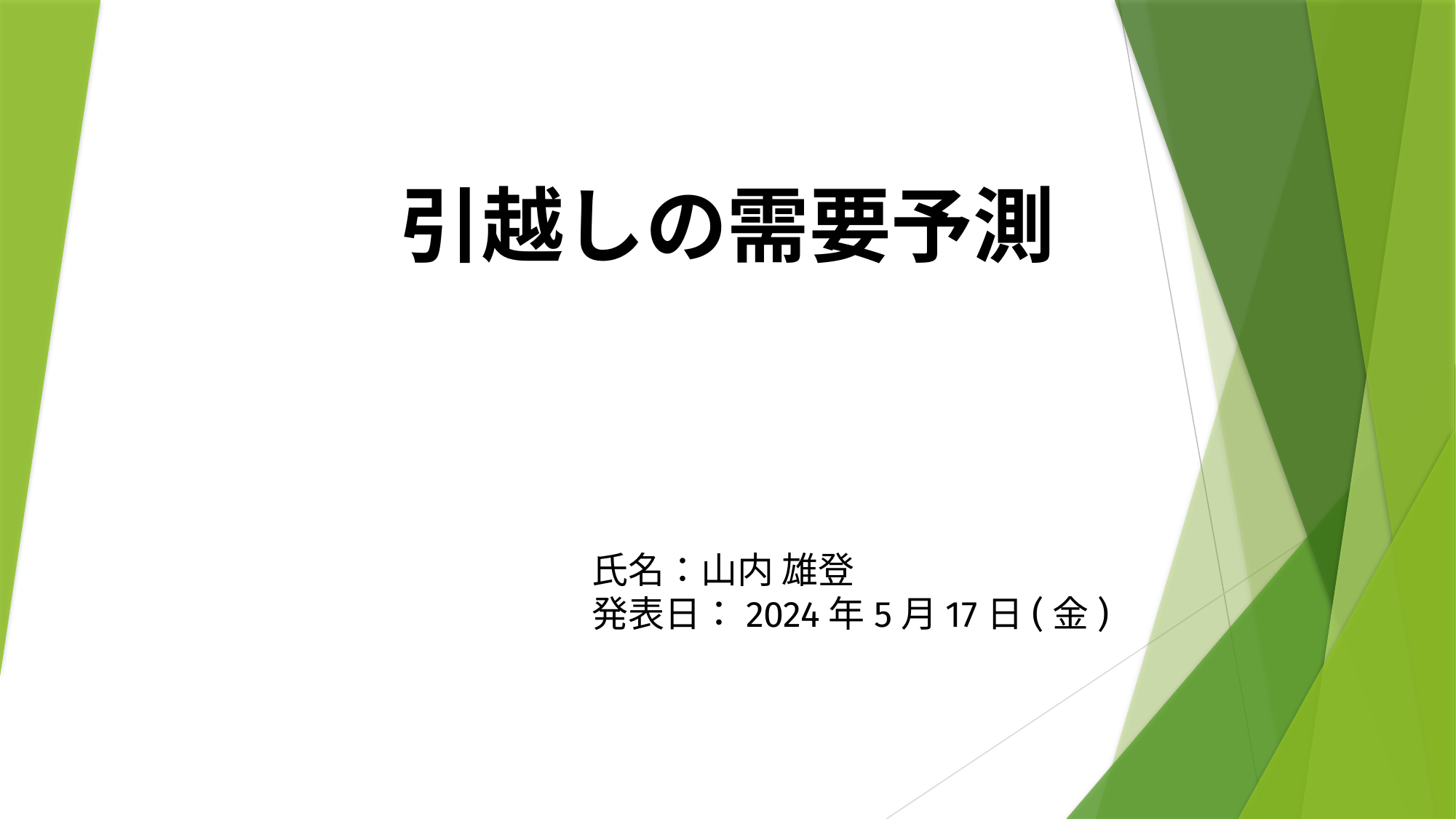

学習データ：2010年7月1日～2016年3月31日
予測期間：2016年4月1日～2017年3月31日
このページには
①何をこれから発表するのかキーワードを書きましょう。
「引っ越しの需要予測」
②いつ発表したものか日付を書きましょう。
「2024年5月17日(金)」

成果物発表のスライドは、以下の順番で記載しましょう。
①題名
②自己紹介
③問題・目的
④方法
⑤結果
⑥考察・課題点・今後の施策など

学習予測と予測期間は「方法」の項目で書きましょう

■全体的な気になる点
・デザインを使用しましょう。
・字体をそろえましょう。
・文字の大きさをそろえましょう。
（見出し：44pt／本文20～22pt
※本文の文字は最小でも18ptくらいにしましょう）
# 引越しの需要予測
氏名：山内 雄登
発表日：2024年5月17日(金)